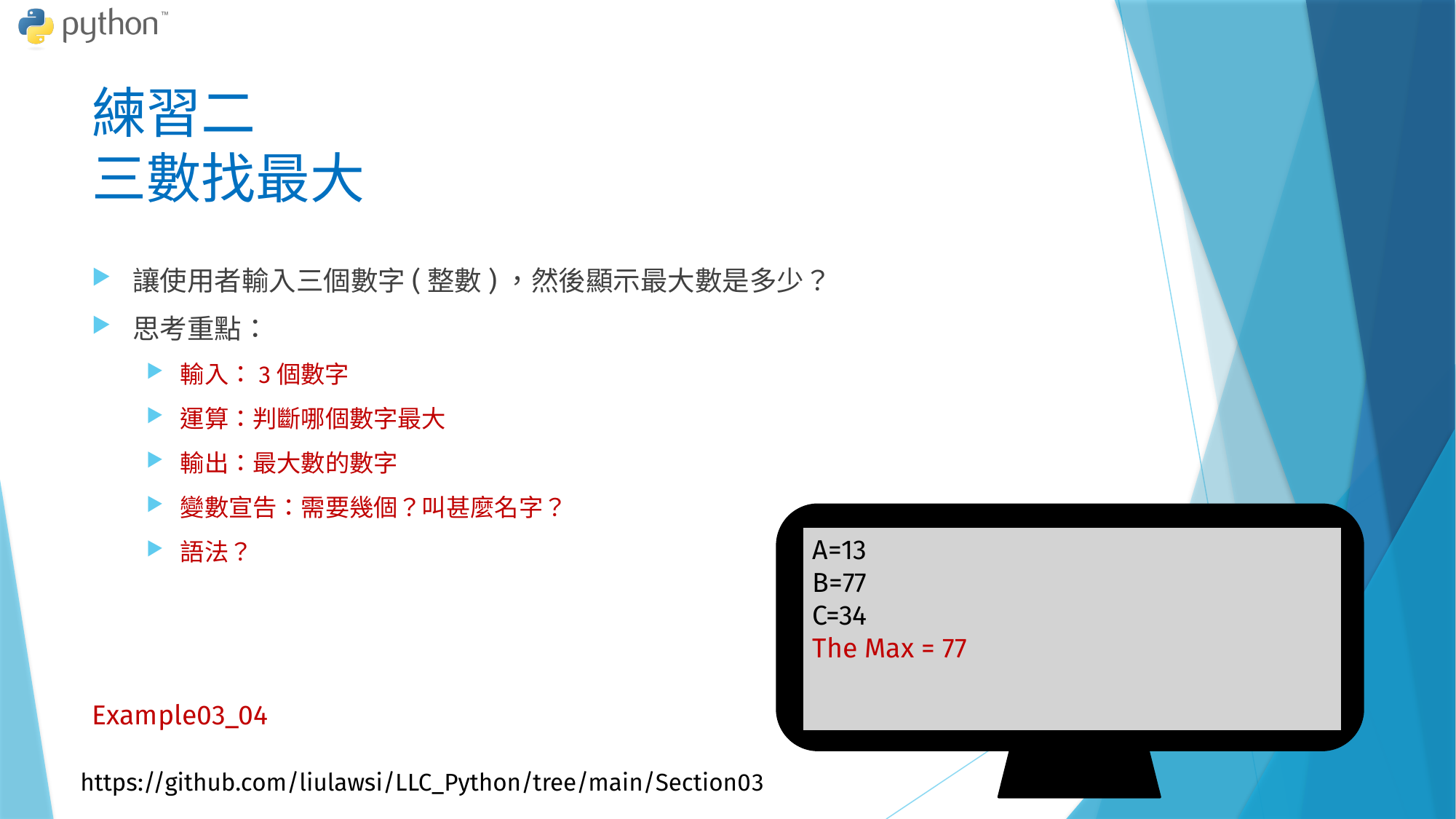

# 練習二 三數找最大
讓使用者輸入三個數字(整數)，然後顯示最大數是多少？
思考重點：
輸入：3個數字
運算：判斷哪個數字最大
輸出：最大數的數字
變數宣告：需要幾個？叫甚麼名字？
語法？

A=13
B=77
C=34
The Max = 77

Example03_04